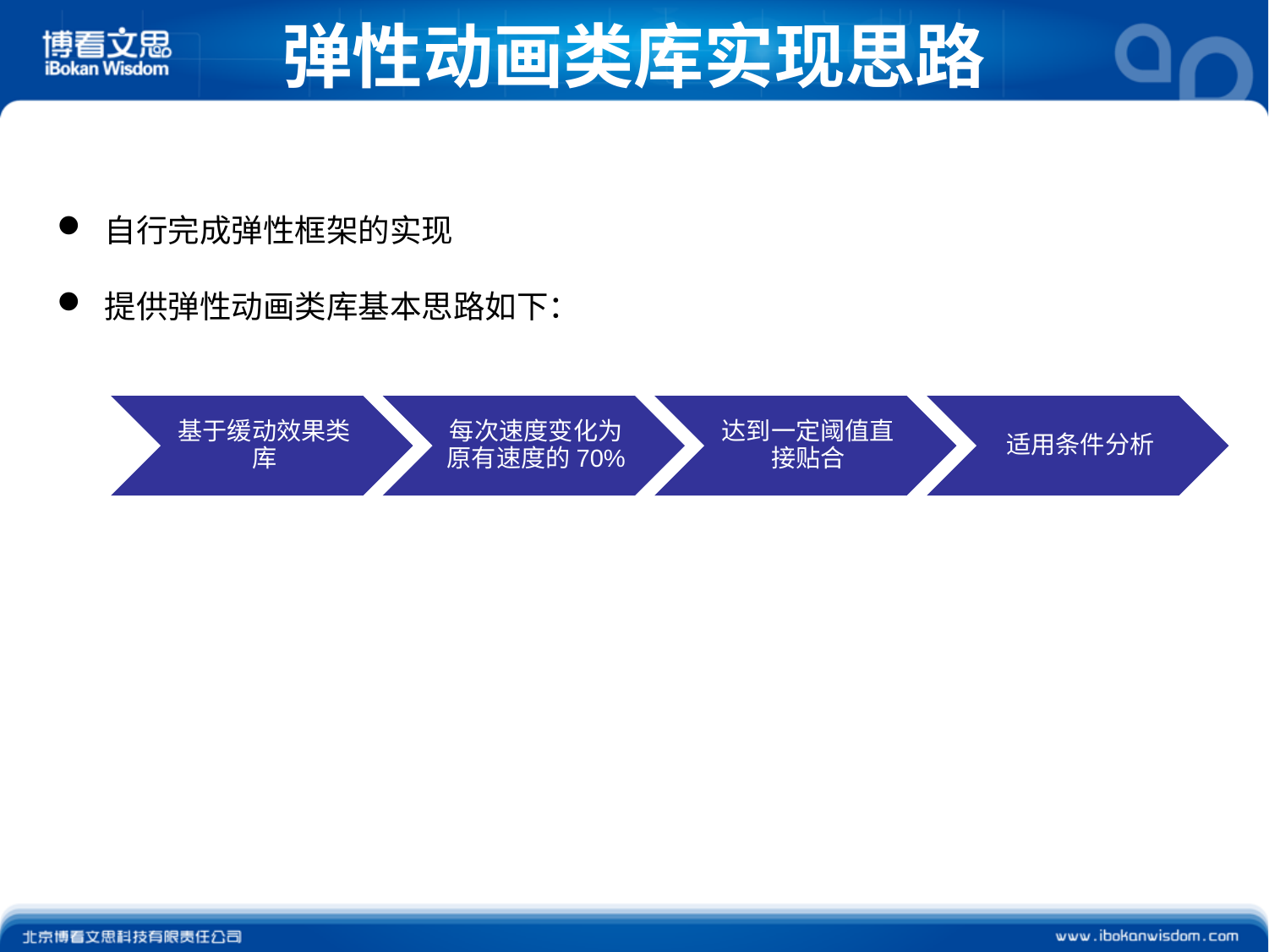

弹性动画类库实现思路
自行完成弹性框架的实现
提供弹性动画类库基本思路如下：
基于缓动效果类库
每次速度变化为原有速度的70%
达到一定阈值直接贴合
适用条件分析